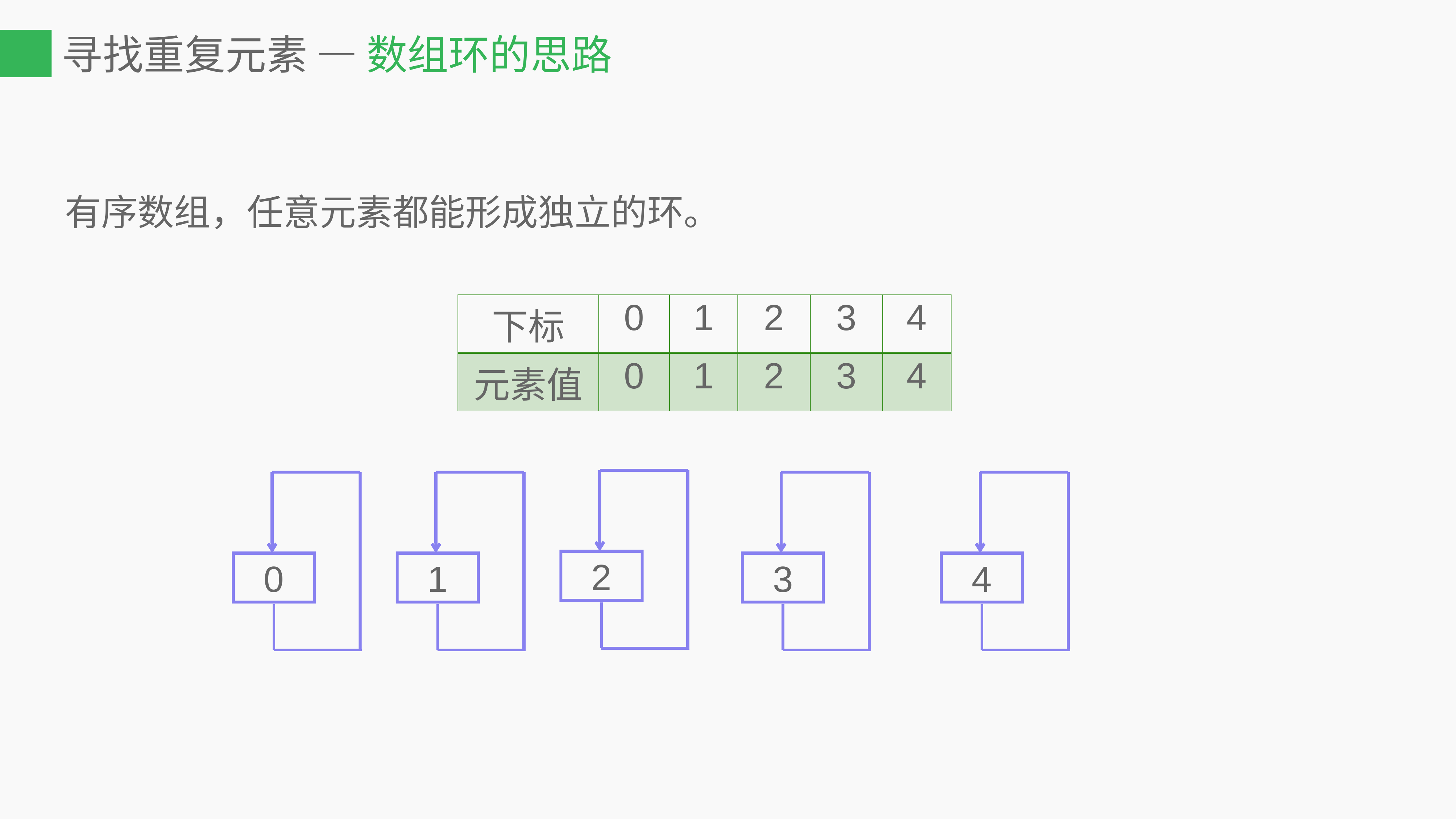

# 寻找重复元素 — 数组环的思路
有序数组，任意元素都能形成独立的环。
| 下标 | 0 | 1 | 2 | 3 | 4 |
| --- | --- | --- | --- | --- | --- |
| 元素值 | 0 | 1 | 2 | 3 | 4 |
2
3
4
0
1